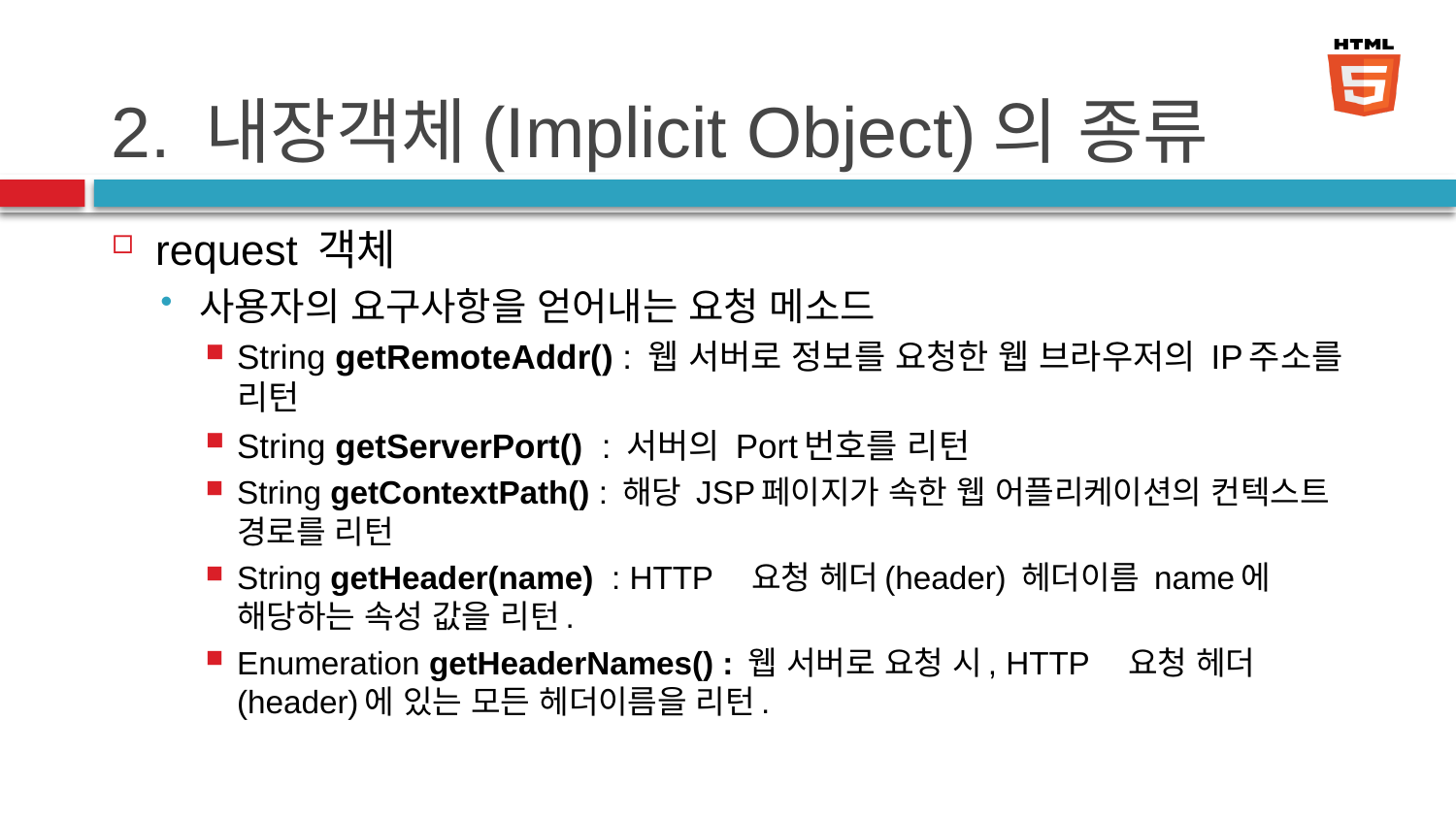

# 2. 내장객체(Implicit Object)의 종류
request 객체
사용자의 요구사항을 얻어내는 요청 메소드
String getRemoteAddr() : 웹 서버로 정보를 요청한 웹 브라우저의 IP주소를 리턴
String getServerPort()  : 서버의 Port번호를 리턴
String getContextPath() : 해당 JSP페이지가 속한 웹 어플리케이션의 컨텍스트 경로를 리턴
String getHeader(name)  : HTTP　요청 헤더(header) 헤더이름 name에 해당하는 속성 값을 리턴.
Enumeration getHeaderNames() : 웹 서버로 요청 시, HTTP　요청 헤더(header)에 있는 모든 헤더이름을 리턴.